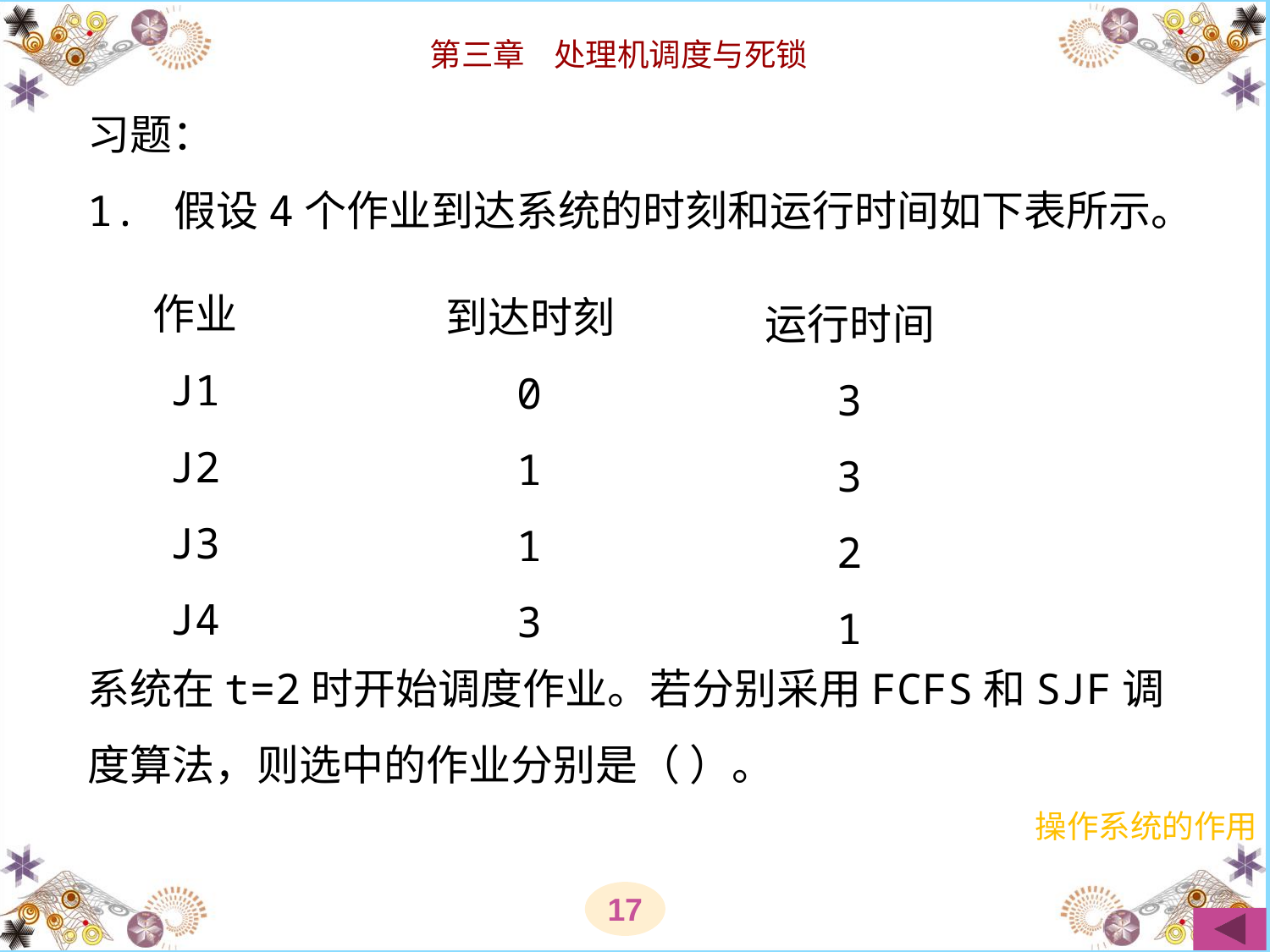

# 习题： 1. 假设4个作业到达系统的时刻和运行时间如下表所示。
作业
J1
J2
J3
J4
到达时刻
0
1
1
3
运行时间
3
3
2
1
系统在t=2时开始调度作业。若分别采用FCFS和SJF调度算法，则选中的作业分别是（ ）。
操作系统的作用